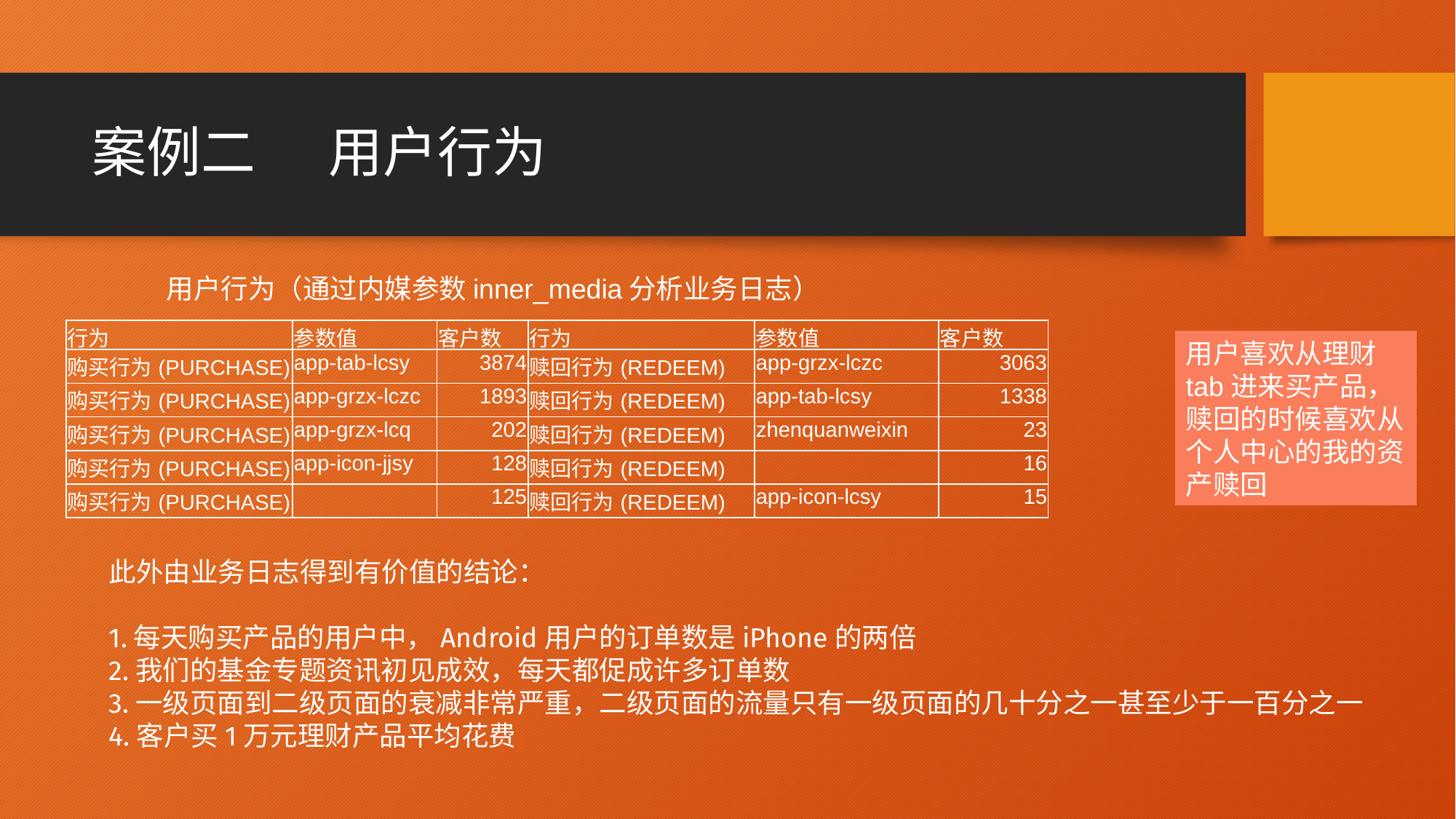

# 案例二      用户行为
用户行为（通过内媒参数inner_media分析业务日志）

| 行为 | 参数值 | 客户数 | 行为 | 参数值 | 客户数 |
| --- | --- | --- | --- | --- | --- |
| 购买行为(PURCHASE) | app-tab-lcsy | 3874 | 赎回行为(REDEEM) | app-grzx-lczc | 3063 |
| 购买行为(PURCHASE) | app-grzx-lczc | 1893 | 赎回行为(REDEEM) | app-tab-lcsy | 1338 |
| 购买行为(PURCHASE) | app-grzx-lcq | 202 | 赎回行为(REDEEM) | zhenquanweixin | 23 |
| 购买行为(PURCHASE) | app-icon-jjsy | 128 | 赎回行为(REDEEM) |  | 16 |
| 购买行为(PURCHASE) |  | 125 | 赎回行为(REDEEM) | app-icon-lcsy | 15 |
用户喜欢从理财tab进来买产品，赎回的时候喜欢从个人中心的我的资产赎回
此外由业务日志得到有价值的结论：

1.每天购买产品的用户中，Android用户的订单数是iPhone的两倍
2.我们的基金专题资讯初见成效，每天都促成许多订单数
3.一级页面到二级页面的衰减非常严重，二级页面的流量只有一级页面的几十分之一甚至少于一百分之一
4.客户买1万元理财产品平均花费